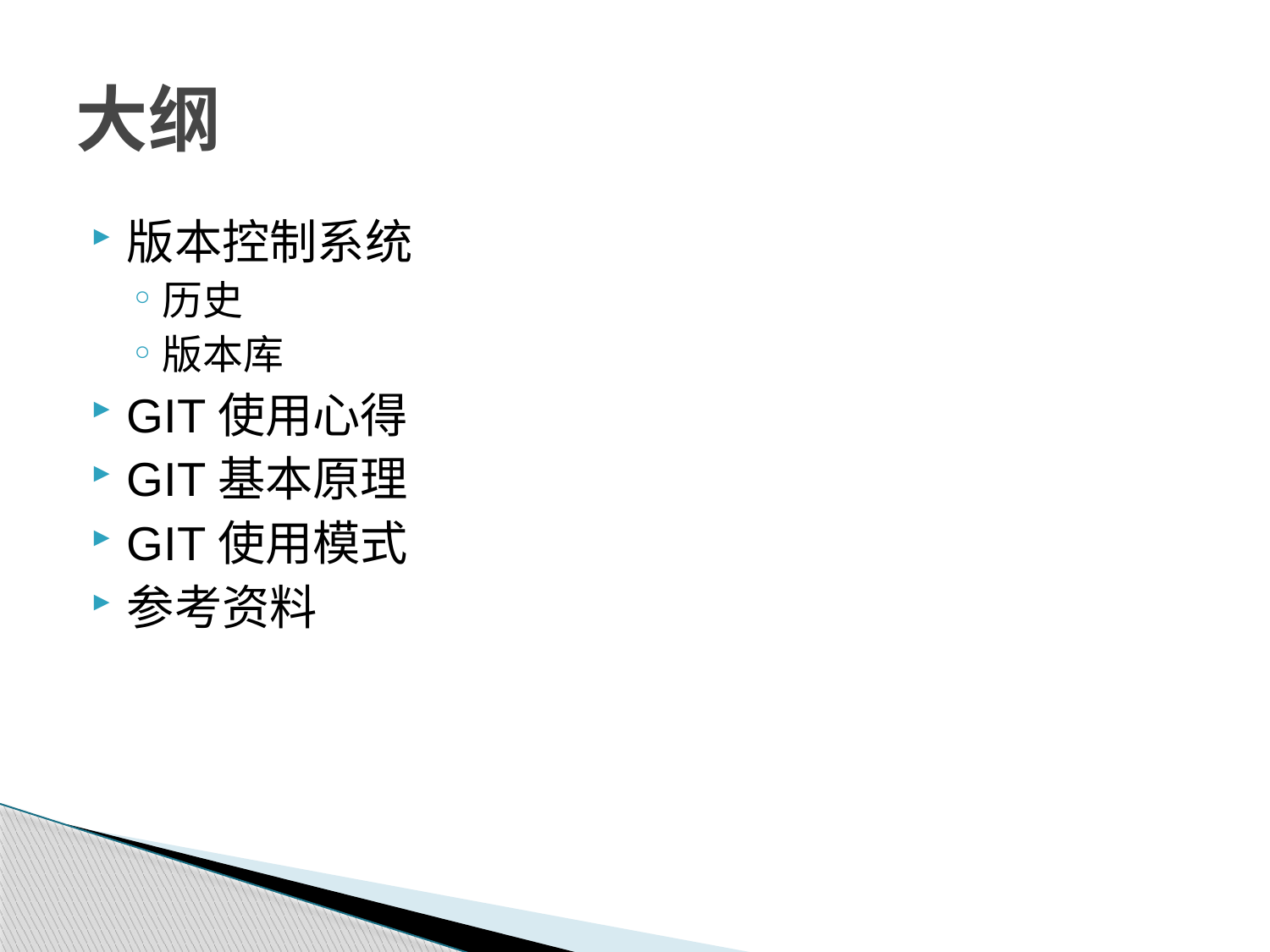

# 大纲
版本控制系统
历史
版本库
GIT使用心得
GIT基本原理
GIT使用模式
参考资料